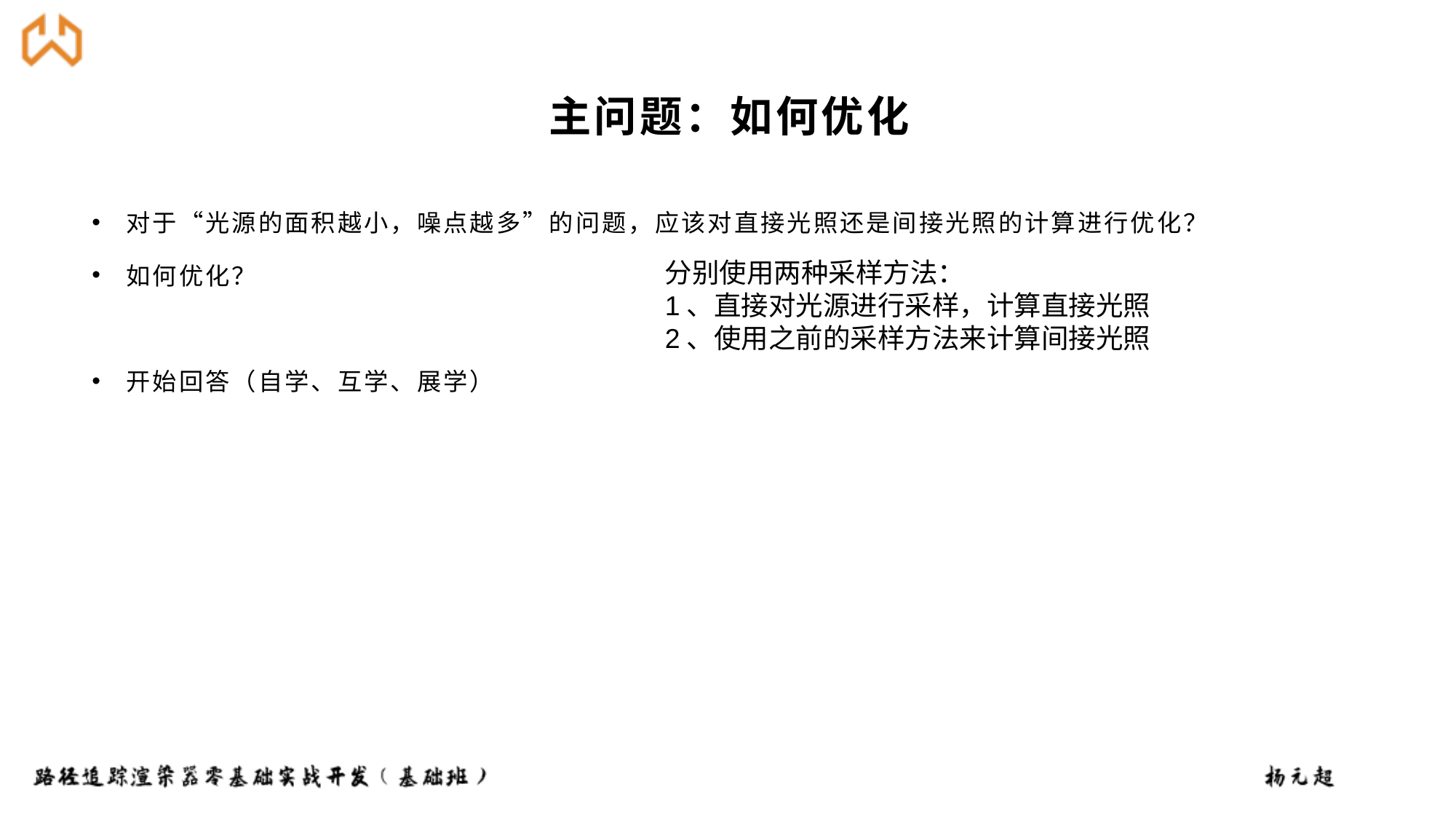

# 主问题：如何优化
对于“光源的面积越小，噪点越多”的问题，应该对直接光照还是间接光照的计算进行优化？
如何优化？

开始回答（自学、互学、展学）

分别使用两种采样方法：
1、直接对光源进行采样，计算直接光照
2、使用之前的采样方法来计算间接光照